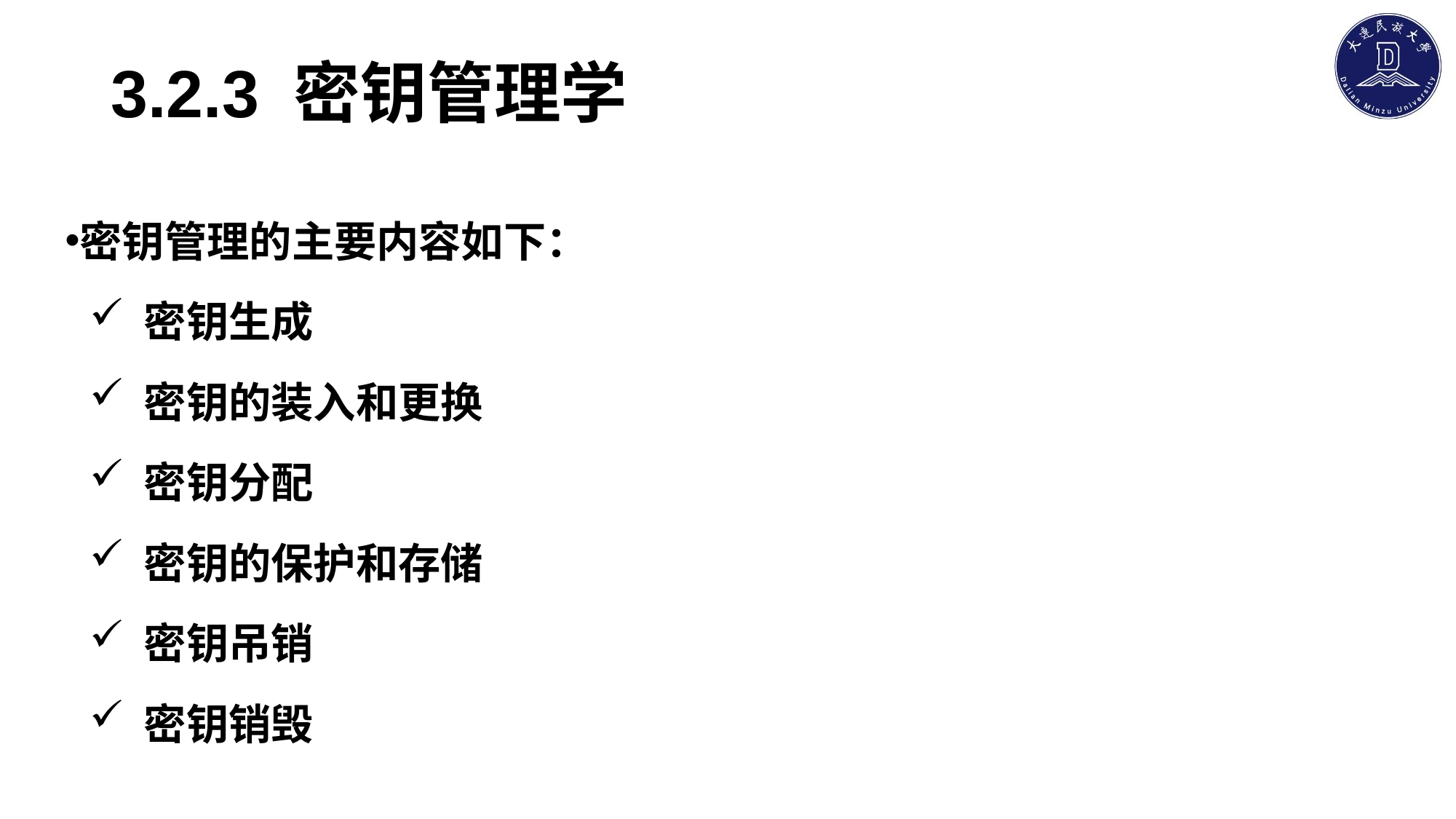

# 3.2.3 密钥管理学
密钥管理的主要内容如下：
密钥生成
密钥的装入和更换
密钥分配
密钥的保护和存储
密钥吊销
密钥销毁